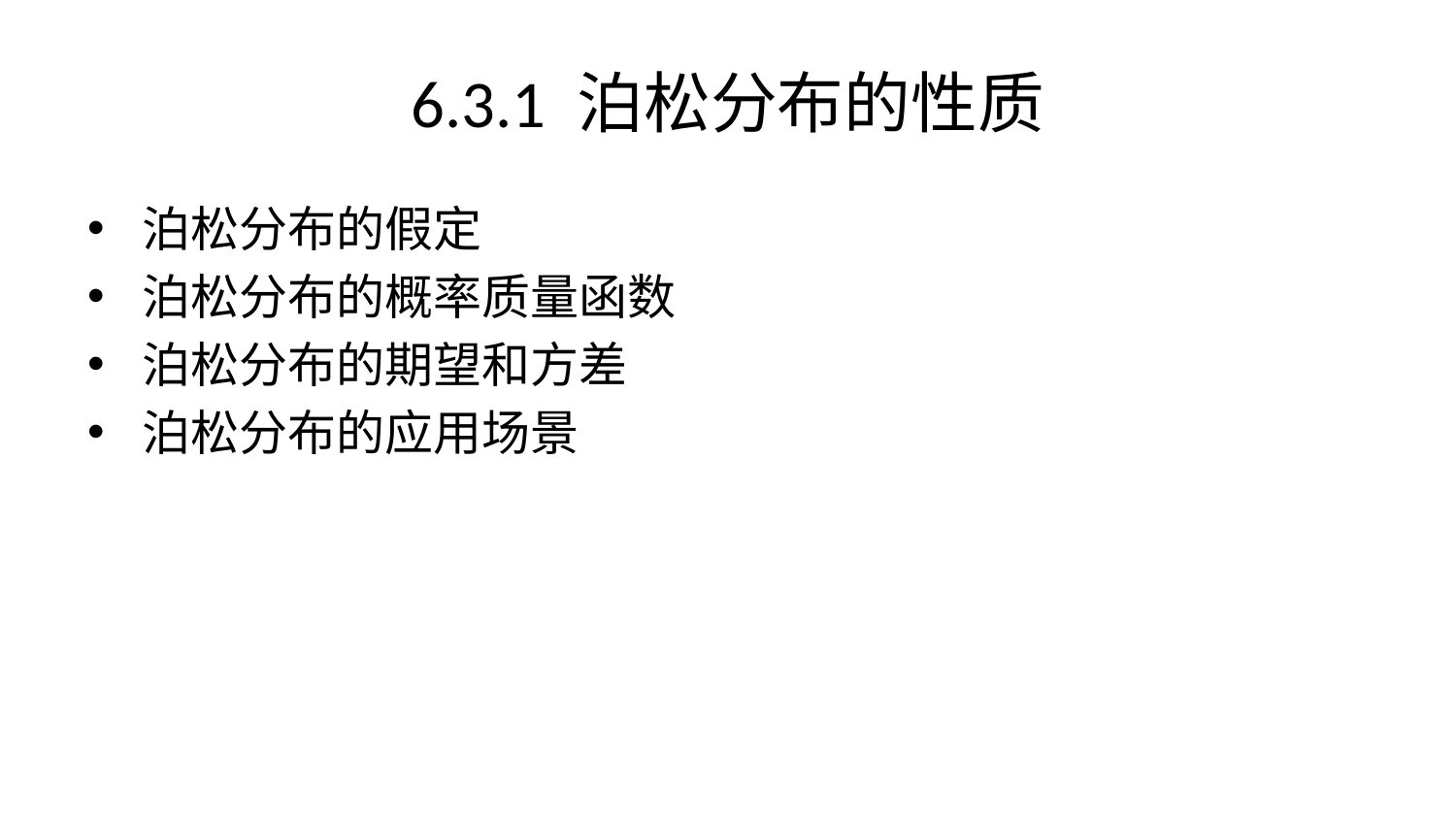

# 6.3.1 泊松分布的性质
泊松分布的假定
泊松分布的概率质量函数
泊松分布的期望和方差
泊松分布的应用场景